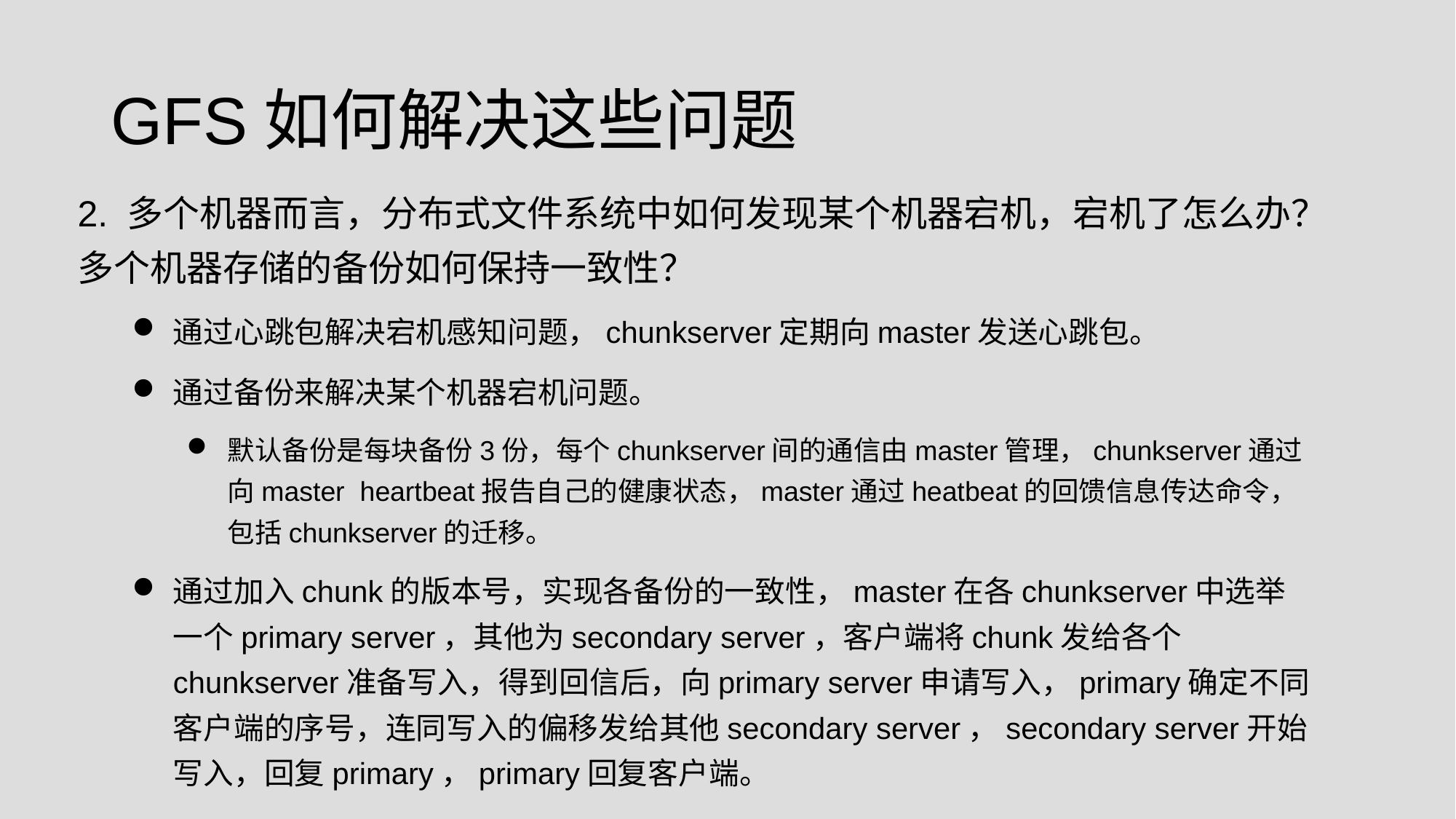

# GFS如何解决这些问题
2. 多个机器而言，分布式文件系统中如何发现某个机器宕机，宕机了怎么办？多个机器存储的备份如何保持一致性？
通过心跳包解决宕机感知问题，chunkserver定期向master发送心跳包。
通过备份来解决某个机器宕机问题。
默认备份是每块备份3份，每个chunkserver间的通信由master管理，chunkserver通过向master  heartbeat报告自己的健康状态，master通过heatbeat的回馈信息传达命令，包括chunkserver的迁移。
通过加入chunk的版本号，实现各备份的一致性，master在各chunkserver中选举一个primary server，其他为secondary server，客户端将chunk发给各个chunkserver准备写入，得到回信后，向primary server申请写入，primary确定不同客户端的序号，连同写入的偏移发给其他secondary server，secondary server开始写入，回复primary，primary回复客户端。